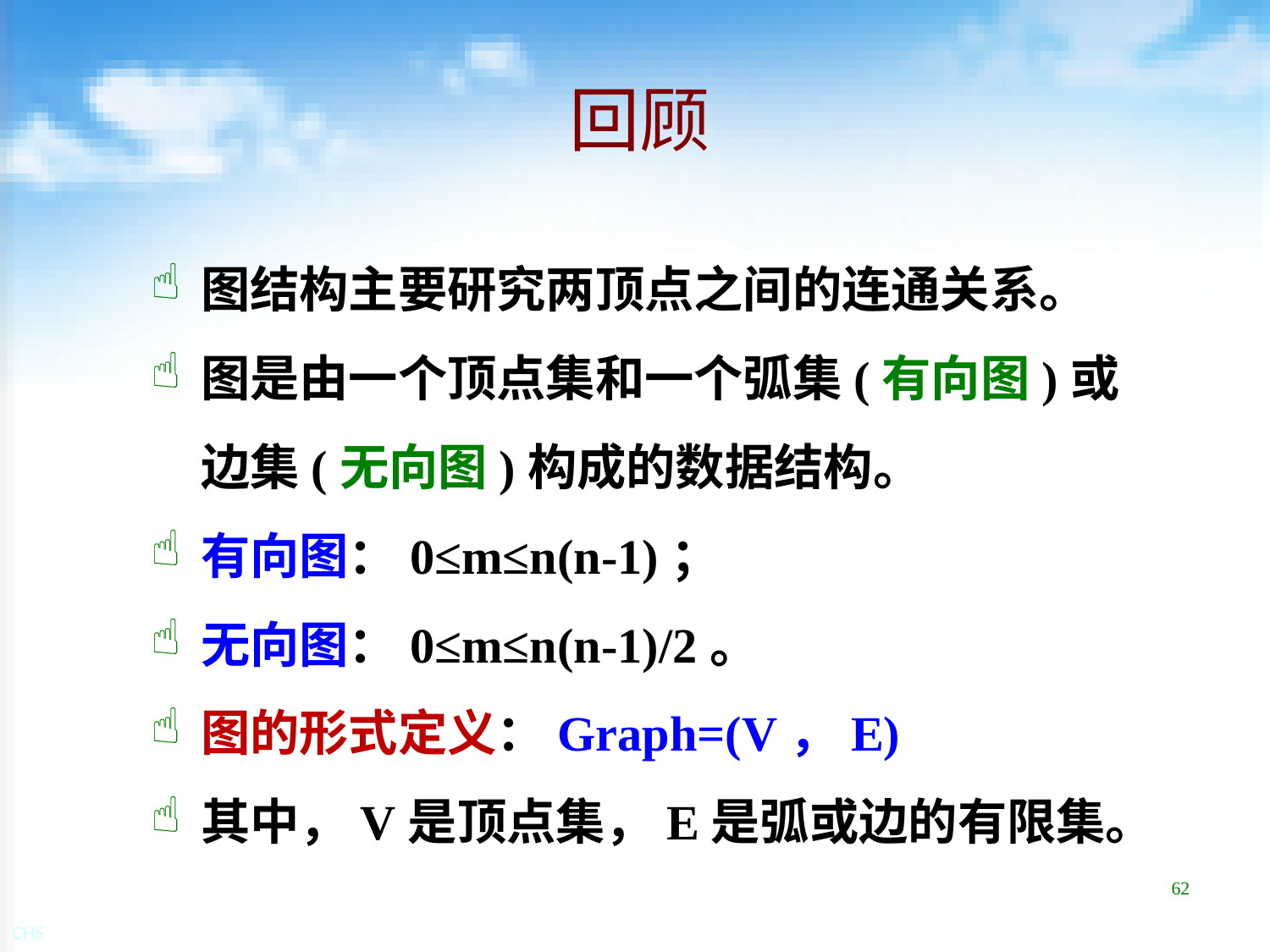

# 回顾
图结构主要研究两顶点之间的连通关系。
图是由一个顶点集和一个弧集(有向图)或边集(无向图)构成的数据结构。
有向图：0≤m≤n(n-1)；
无向图：0≤m≤n(n-1)/2。
图的形式定义：Graph=(V，E)
其中，V是顶点集，E是弧或边的有限集。
62